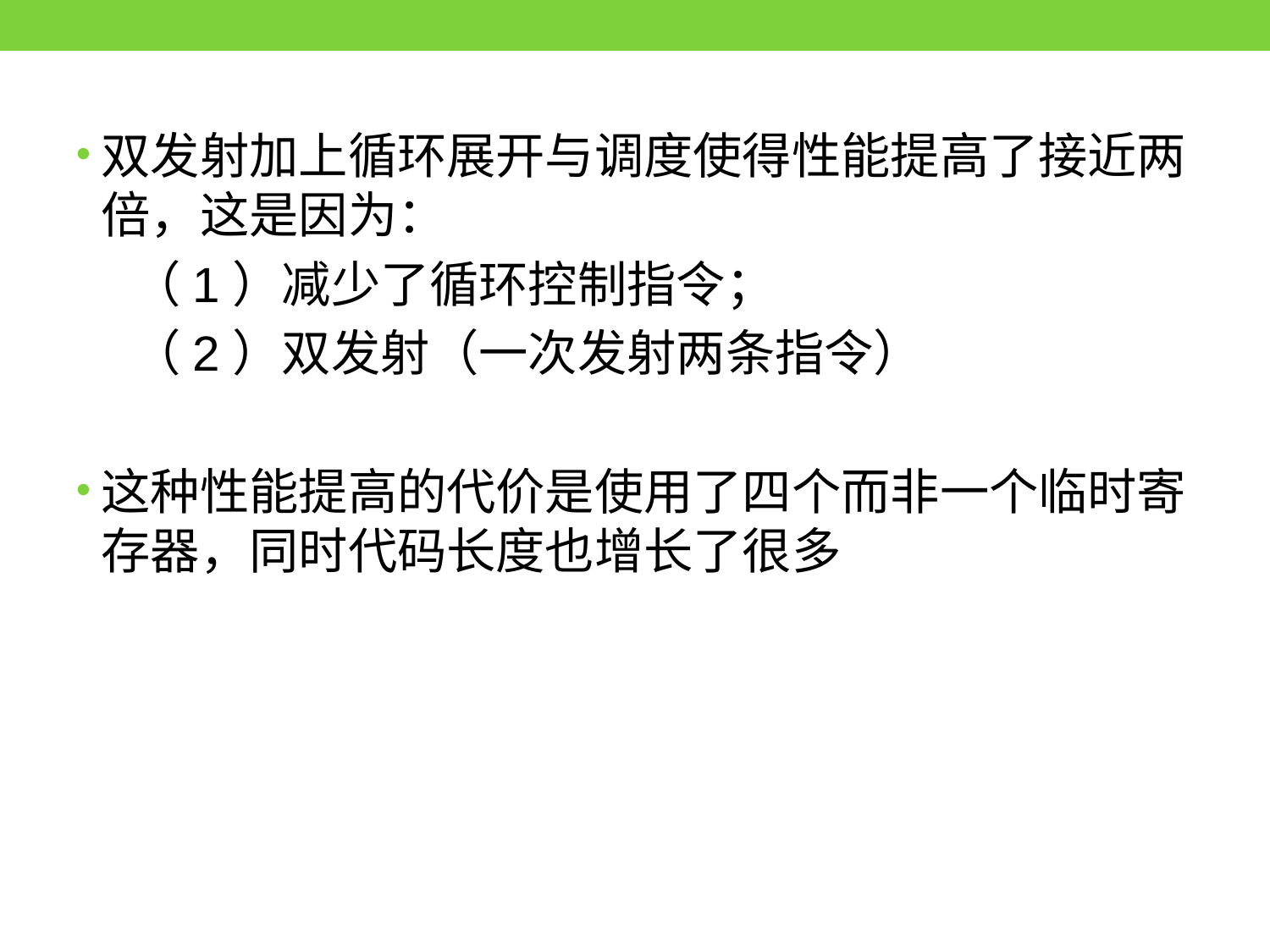

双发射加上循环展开与调度使得性能提高了接近两倍，这是因为：
    （1）减少了循环控制指令；
    （2）双发射（一次发射两条指令）

这种性能提高的代价是使用了四个而非一个临时寄存器，同时代码长度也增长了很多